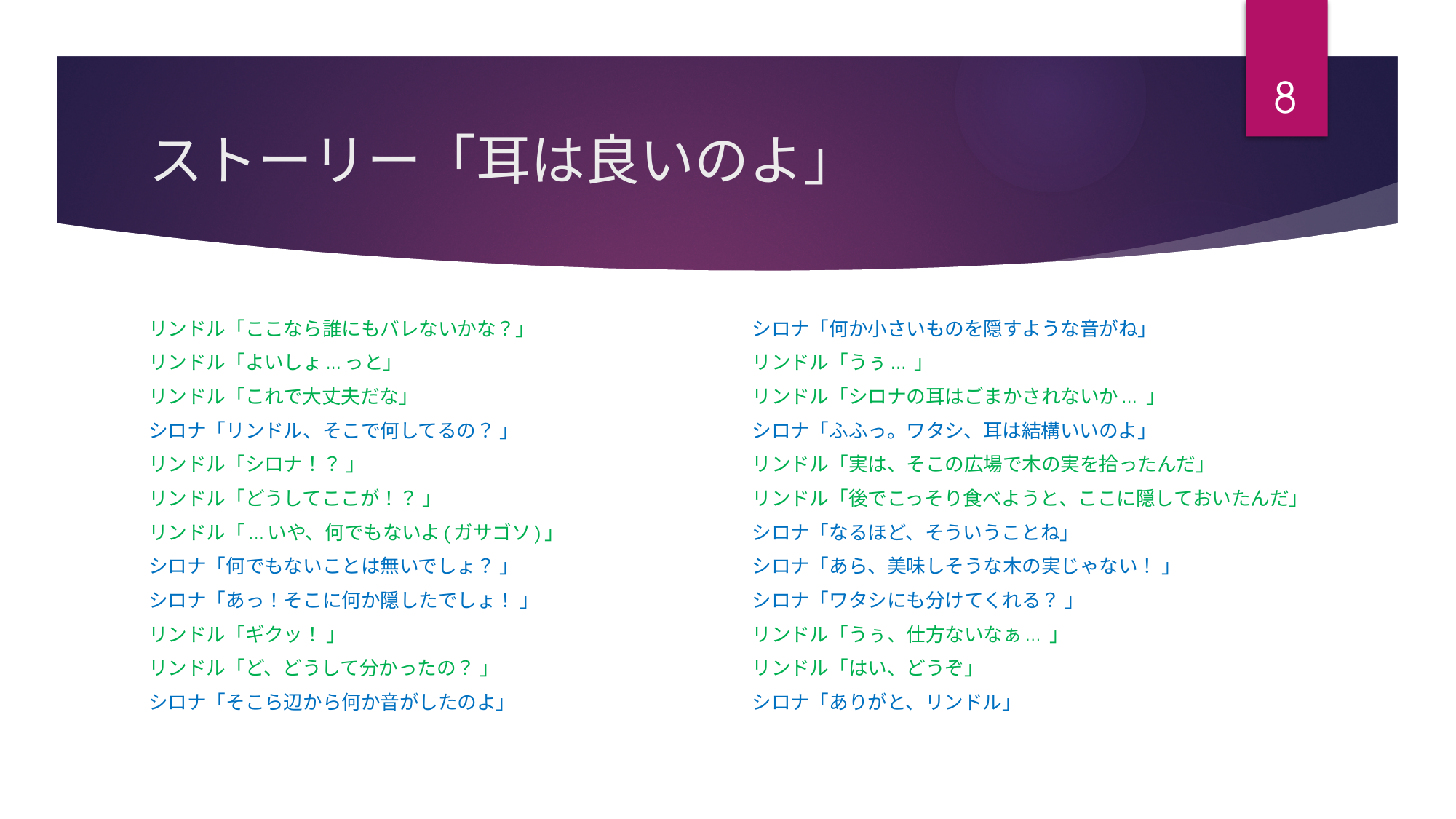

8
# ストーリー「耳は良いのよ」
リンドル「ここなら誰にもバレないかな？」
リンドル「よいしょ...っと」
リンドル「これで大丈夫だな」
シロナ「リンドル、そこで何してるの？ 」
リンドル「シロナ！？ 」
リンドル「どうしてここが！？ 」
リンドル「...いや、何でもないよ(ガサゴソ)」
シロナ「何でもないことは無いでしょ？ 」
シロナ「あっ！そこに何か隠したでしょ！ 」
リンドル「ギクッ！ 」
リンドル「ど、どうして分かったの？ 」
シロナ「そこら辺から何か音がしたのよ」

シロナ「何か小さいものを隠すような音がね」
リンドル「うぅ... 」
リンドル「シロナの耳はごまかされないか... 」
シロナ「ふふっ。ワタシ、耳は結構いいのよ」
リンドル「実は、そこの広場で木の実を拾ったんだ」
リンドル「後でこっそり食べようと、ここに隠しておいたんだ」
シロナ「なるほど、そういうことね」
シロナ「あら、美味しそうな木の実じゃない！ 」
シロナ「ワタシにも分けてくれる？ 」
リンドル「うぅ、仕方ないなぁ... 」
リンドル「はい、どうぞ」
シロナ「ありがと、リンドル」